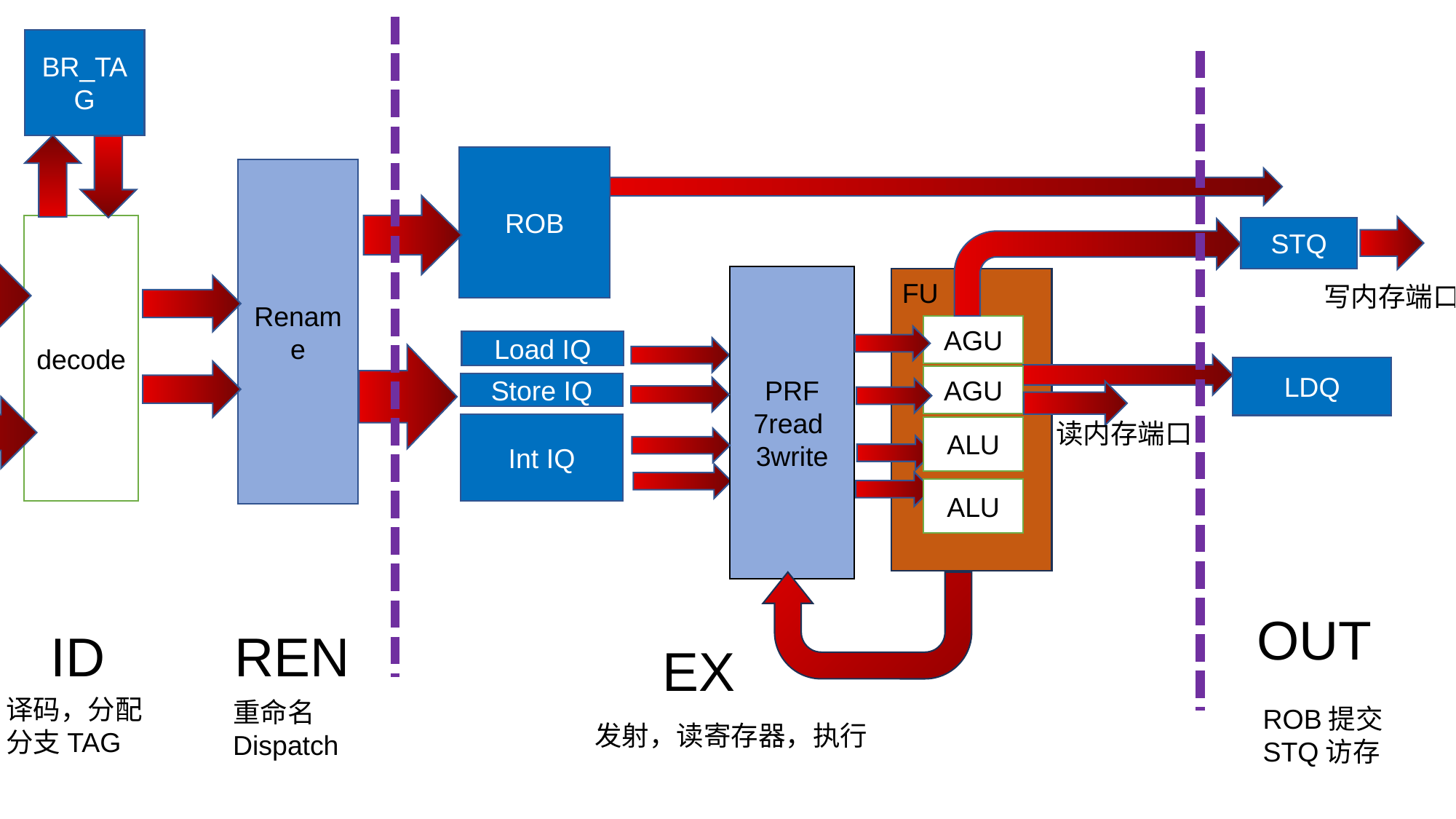

BR_TAG
ROB

Rename

指令

decode

STQ

PRF
7read
3write

FU
写内存端口

AGU

Load IQ

LDQ

AGU
Store IQ

读内存端口
Int IQ
ALU

ALU

OUT
REN
ID
EX
译码，分配分支TAG
重命名
Dispatch
ROB提交
STQ访存
发射，读寄存器，执行